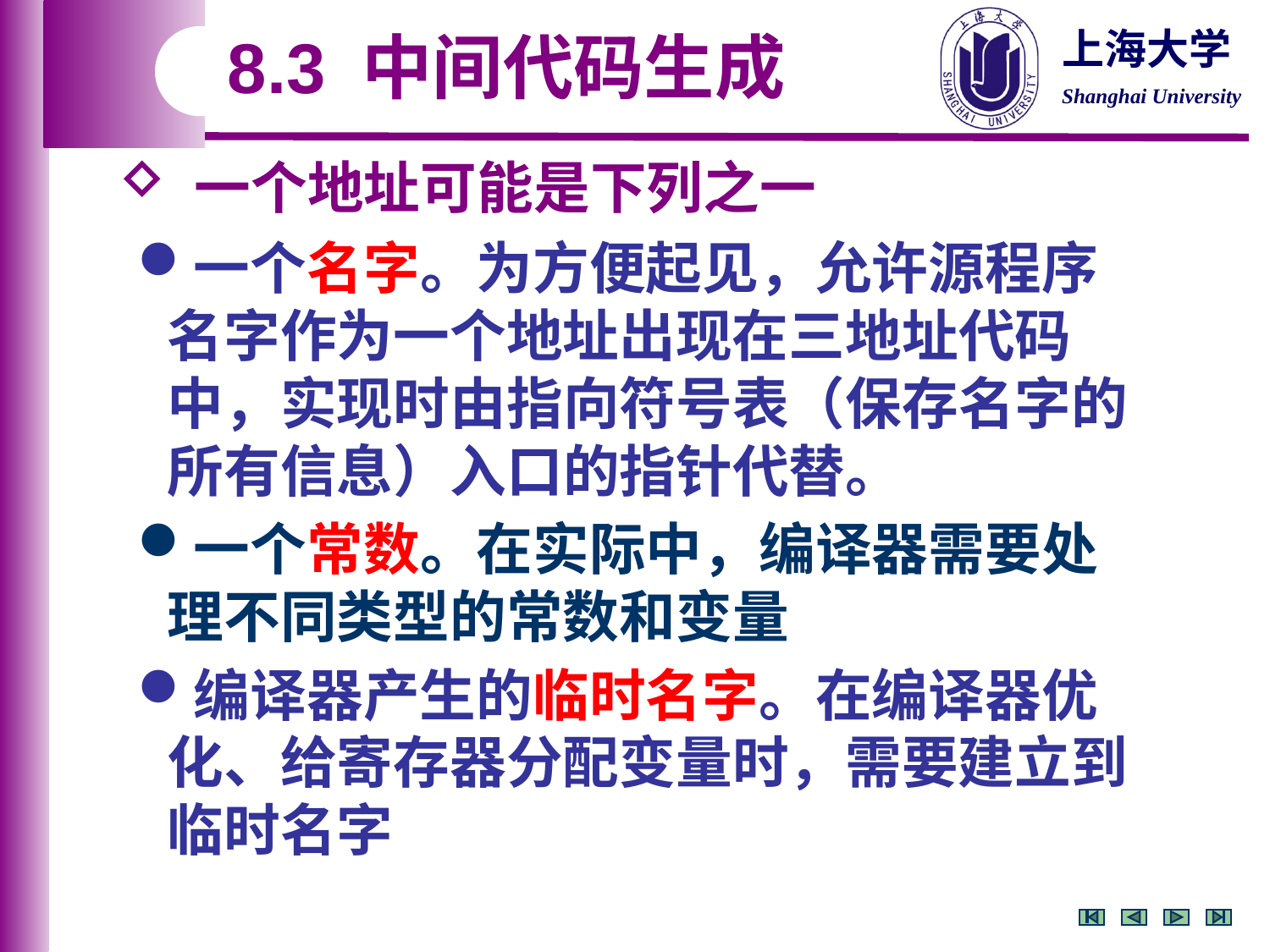

8.3 中间代码生成
 一个地址可能是下列之一
一个名字。为方便起见，允许源程序名字作为一个地址出现在三地址代码中，实现时由指向符号表（保存名字的所有信息）入口的指针代替。
一个常数。在实际中，编译器需要处理不同类型的常数和变量
编译器产生的临时名字。在编译器优化、给寄存器分配变量时，需要建立到临时名字